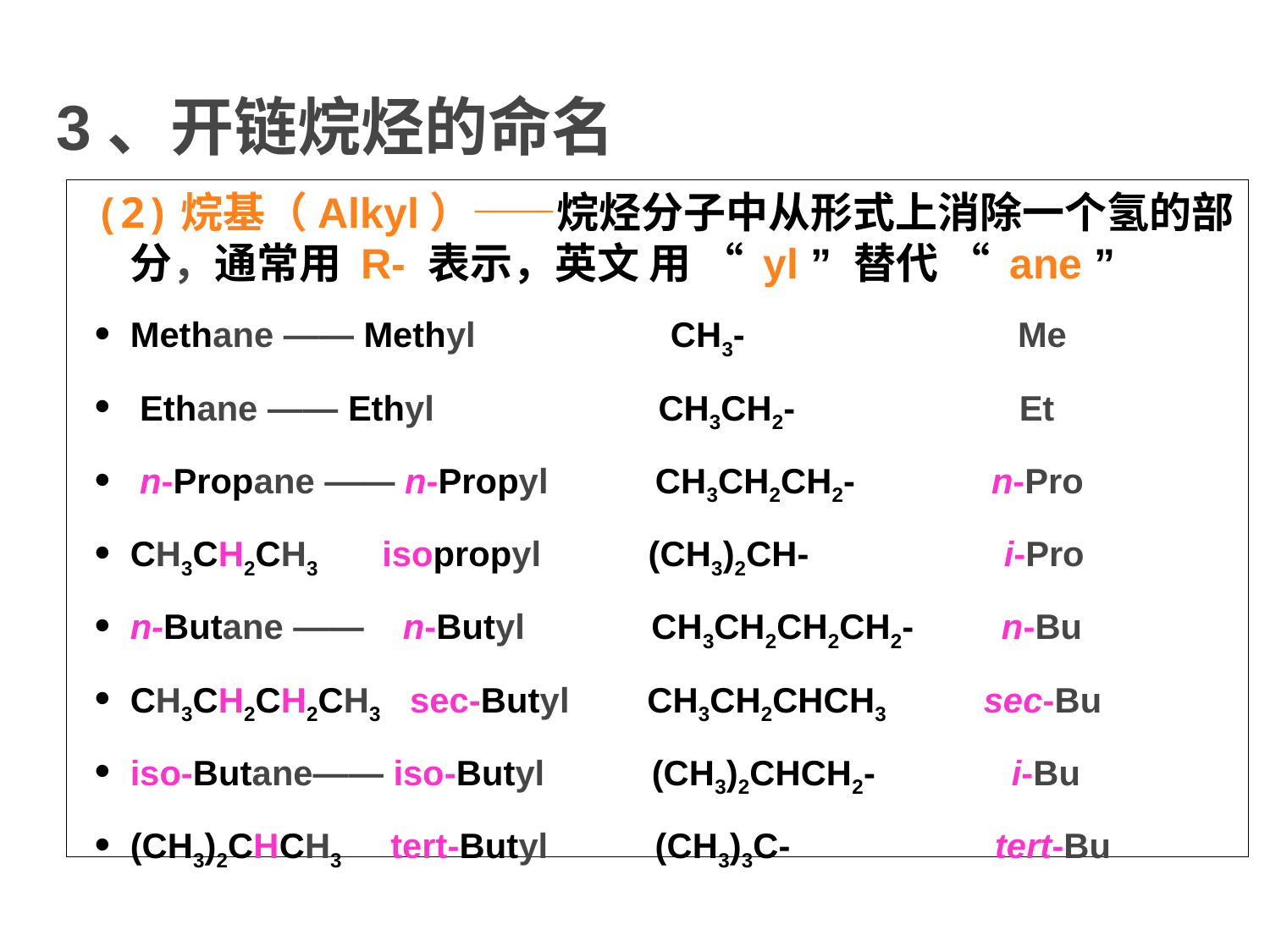

# 3、开链烷烃的命名
(2)烷基（Alkyl）——烷烃分子中从形式上消除一个氢的部分，通常用 R- 表示，英文 用 “ yl ” 替代 “ ane ”
Methane —— Methyl                    CH3-                            Me
 Ethane —— Ethyl                       CH3CH2-                       Et
 n-Propane —— n-Propyl           CH3CH2CH2-              n-Pro
CH3CH2CH3       isopropyl           (CH3)2CH-                    i-Pro
n-Butane ——    n-Butyl             CH3CH2CH2CH2-         n-Bu
CH3CH2CH2CH3   sec-Butyl        CH3CH2CHCH3          sec-Bu
iso-Butane—— iso-Butyl           (CH3)2CHCH2-              i-Bu
(CH3)2CHCH3     tert-Butyl           (CH3)3C-                     tert-Bu